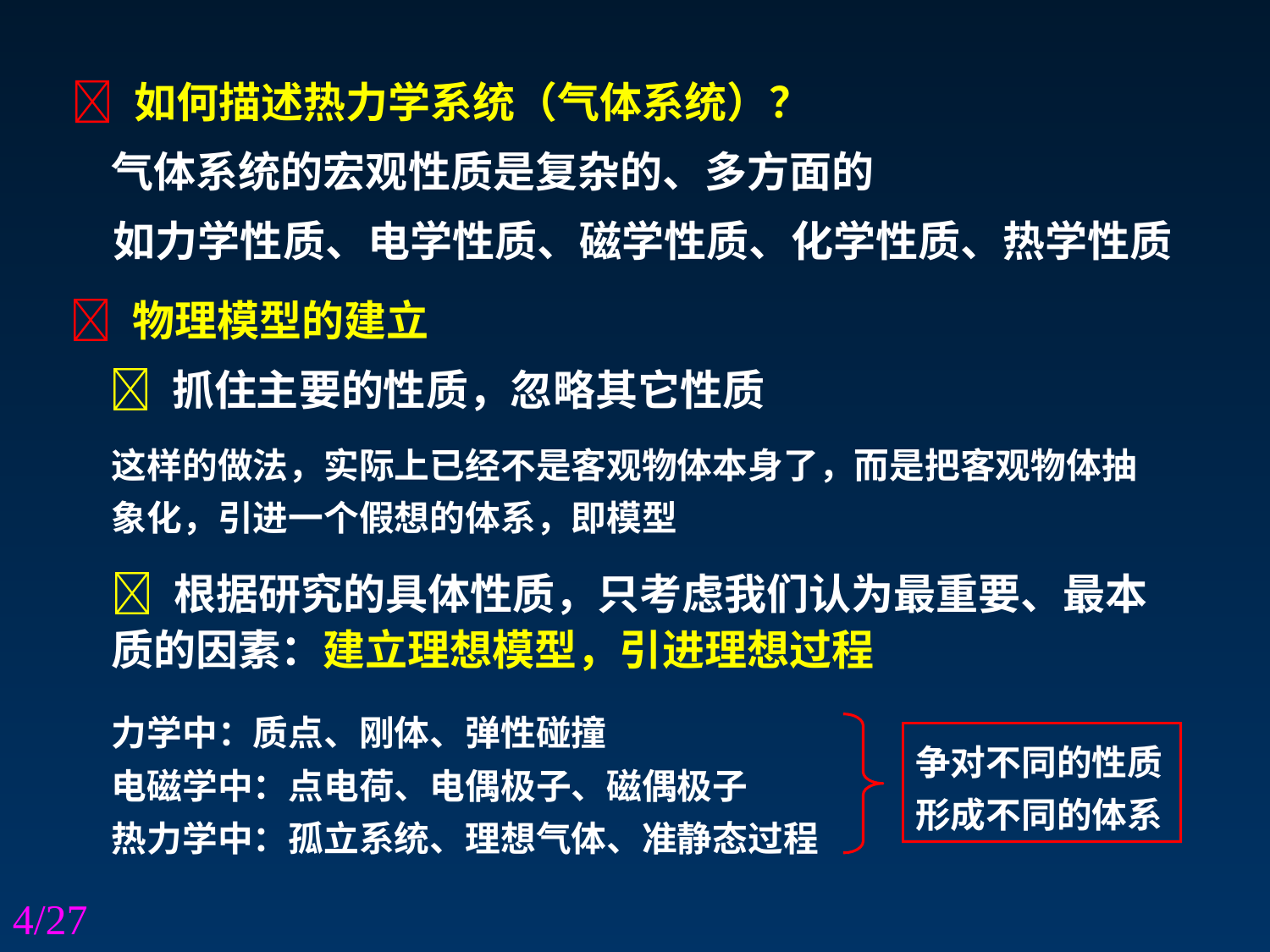

∗ 如何描述热力学系统（气体系统）？
气体系统的宏观性质是复杂的、多方面的
如力学性质、电学性质、磁学性质、化学性质、热学性质
∗ 物理模型的建立
◊ 抓住主要的性质，忽略其它性质
这样的做法，实际上已经不是客观物体本身了，而是把客观物体抽象化，引进一个假想的体系，即模型
◊ 根据研究的具体性质，只考虑我们认为最重要、最本质的因素：建立理想模型，引进理想过程
力学中：质点、刚体、弹性碰撞
电磁学中：点电荷、电偶极子、磁偶极子
热力学中：孤立系统、理想气体、准静态过程

争对不同的性质
形成不同的体系
4/27